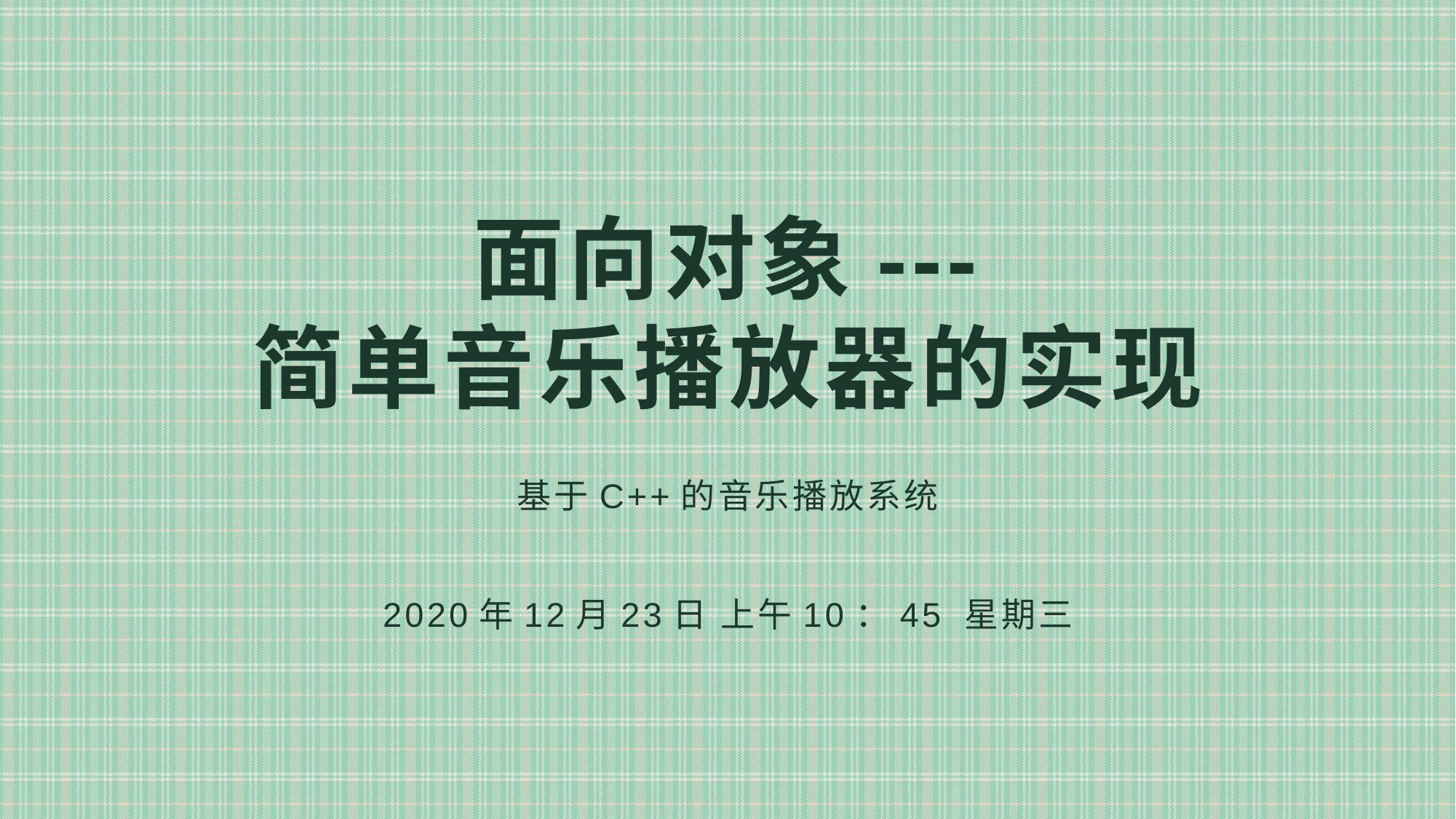

# 面向对象--- 简单音乐播放器的实现
基于C++的音乐播放系统

2020年12月23日 上午10：45 星期三